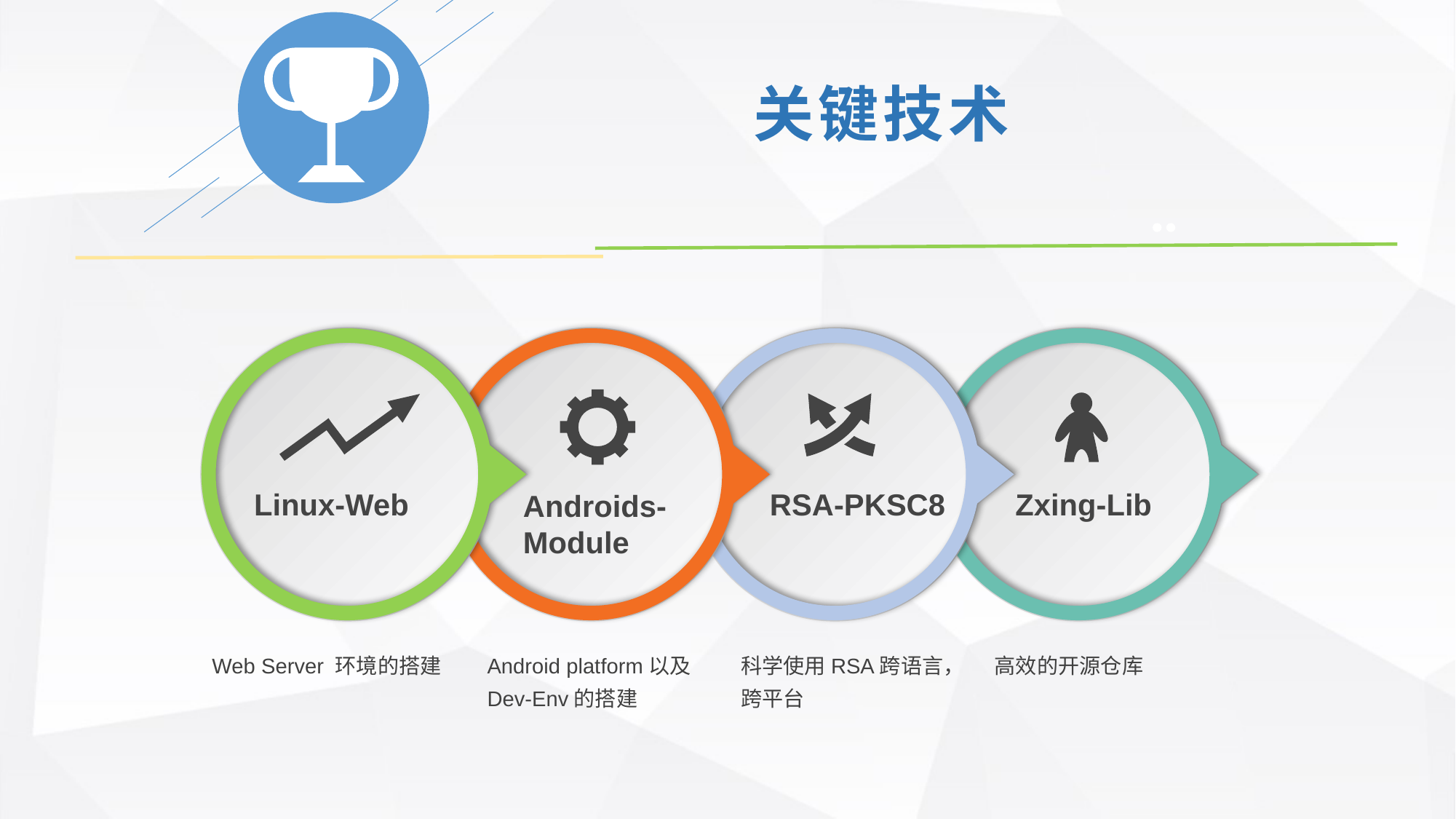

关键技术

Linux-Web
RSA-PKSC8
Zxing-Lib
Androids-Module
Web Server 环境的搭建
Android platform以及Dev-Env的搭建
科学使用RSA跨语言，跨平台
高效的开源仓库